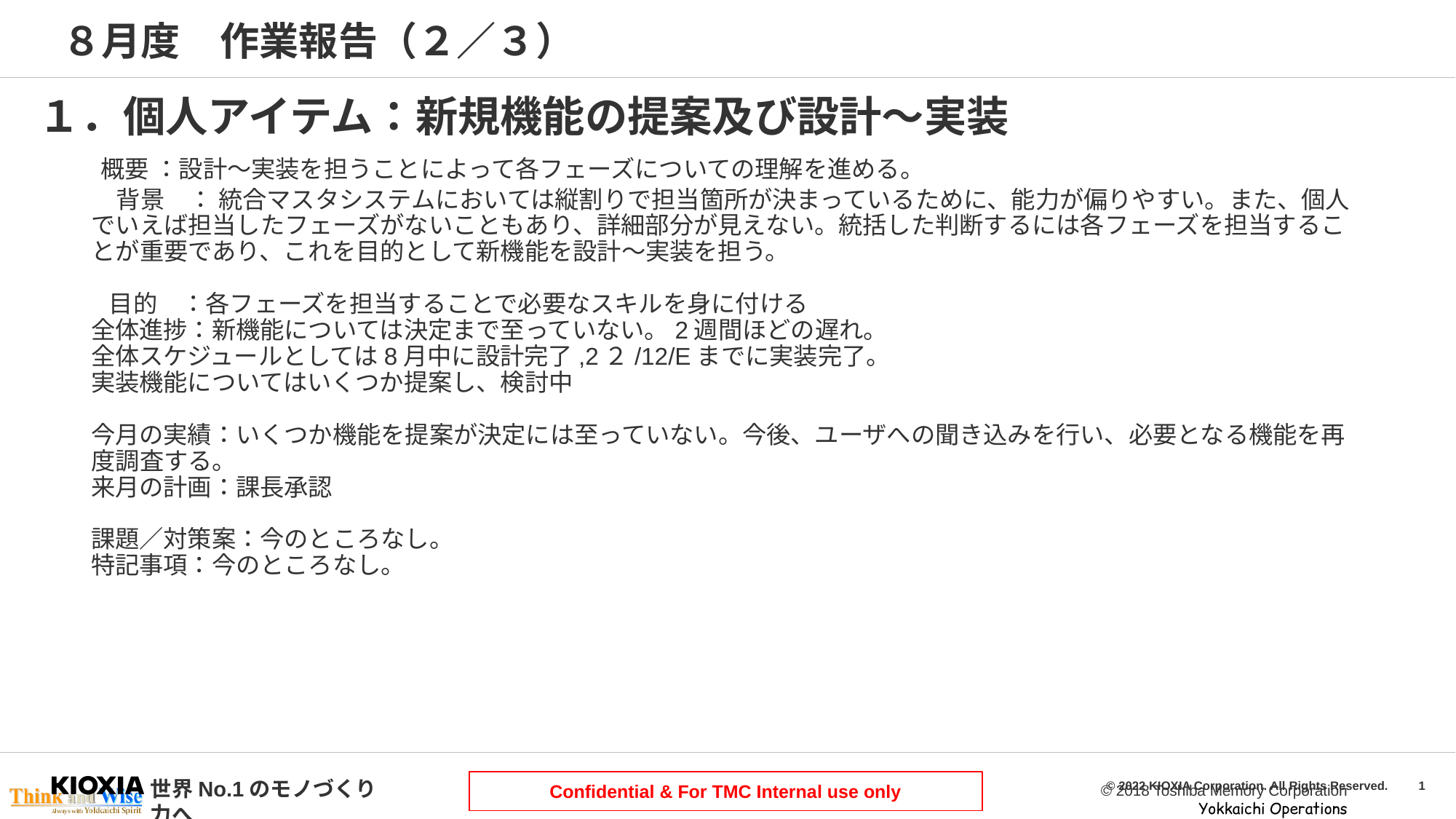

# ８月度　作業報告（２／３）
１．個人アイテム：新規機能の提案及び設計～実装
 概要 ：設計～実装を担うことによって各フェーズについての理解を進める。
　　　 背景　： 統合マスタシステムにおいては縦割りで担当箇所が決まっているために、能力が偏りやすい。また、個人でいえば担当したフェーズがないこともあり、詳細部分が見えない。統括した判断するには各フェーズを担当することが重要であり、これを目的として新機能を設計～実装を担う。

  　　 目的　：各フェーズを担当することで必要なスキルを身に付ける
全体進捗：新機能については決定まで至っていない。2週間ほどの遅れ。
全体スケジュールとしては8月中に設計完了,2２/12/Eまでに実装完了。
実装機能についてはいくつか提案し、検討中

今月の実績：いくつか機能を提案が決定には至っていない。今後、ユーザへの聞き込みを行い、必要となる機能を再度調査する。
来月の計画：課長承認

課題／対策案：今のところなし。
特記事項：今のところなし。